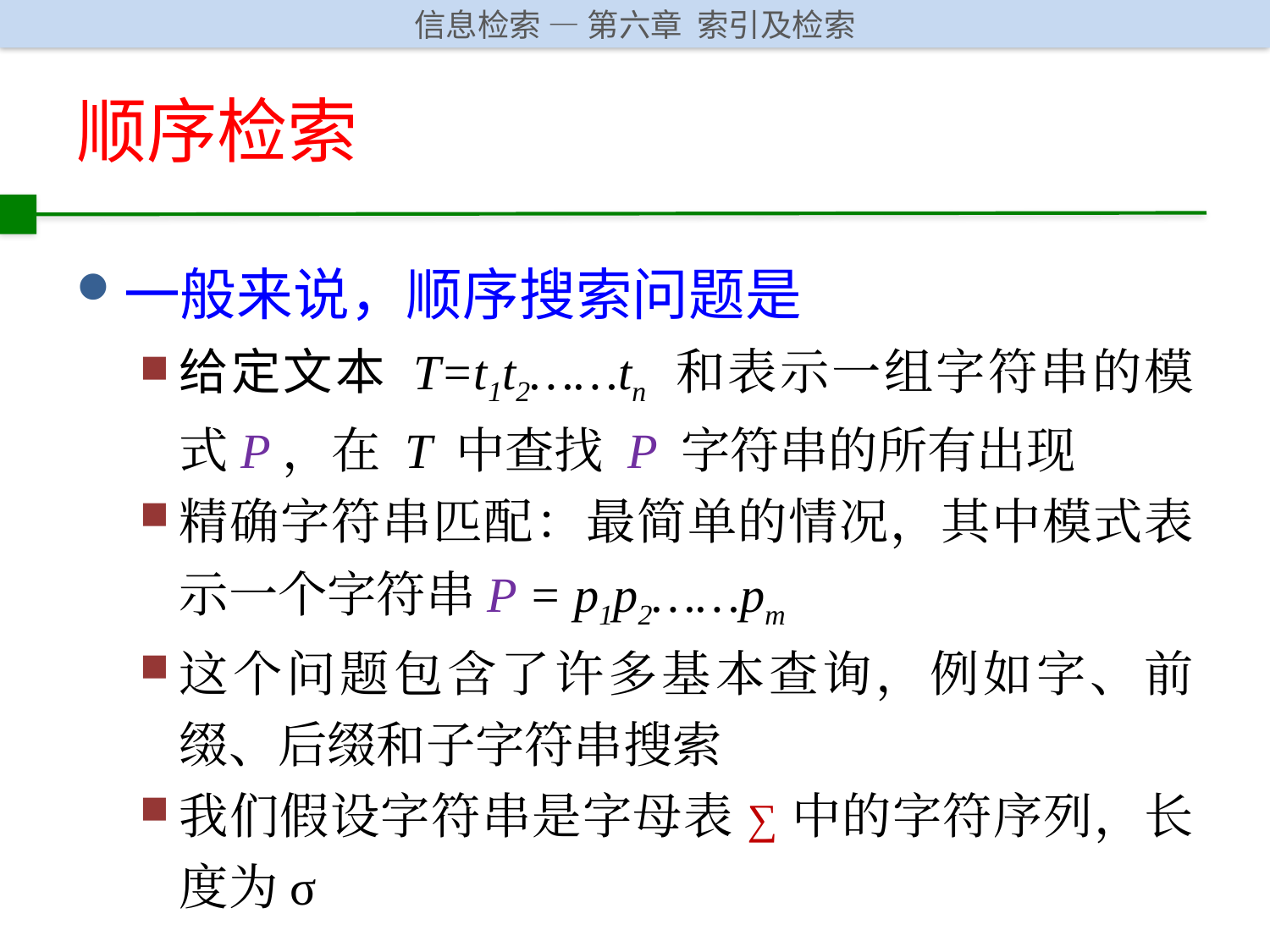

# 顺序检索
一般来说，顺序搜索问题是
给定文本 T=t1t2……tn 和表示一组字符串的模式P，在 T 中查找 P 字符串的所有出现
精确字符串匹配：最简单的情况，其中模式表示一个字符串P = p1p2……pm
这个问题包含了许多基本查询，例如字、前缀、后缀和子字符串搜索
我们假设字符串是字母表 ∑ 中的字符序列，长度为σ